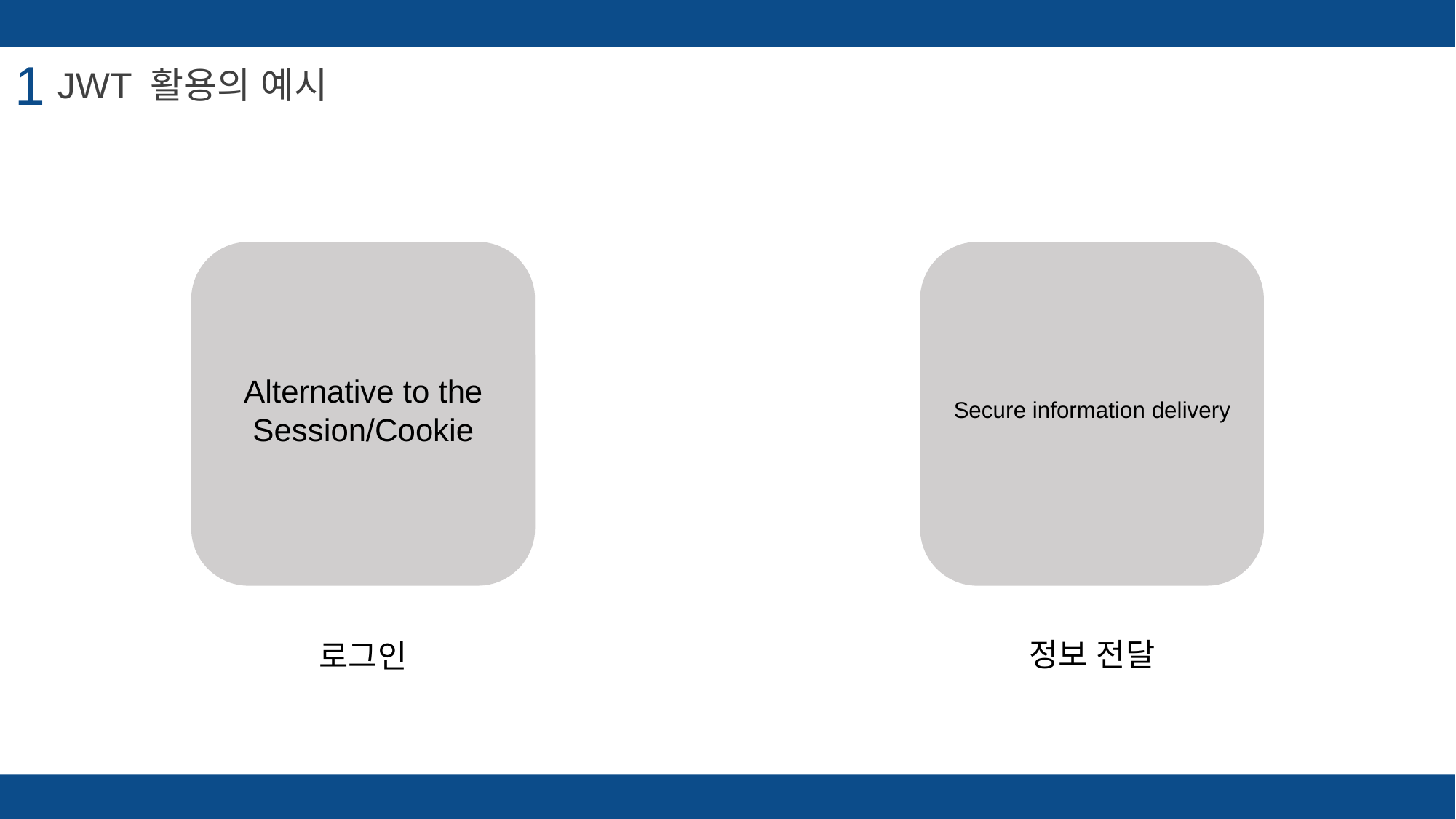

1
JWT 활용의 예시

Alternative to the
Session/Cookie
Secure information delivery
정보 전달
로그인